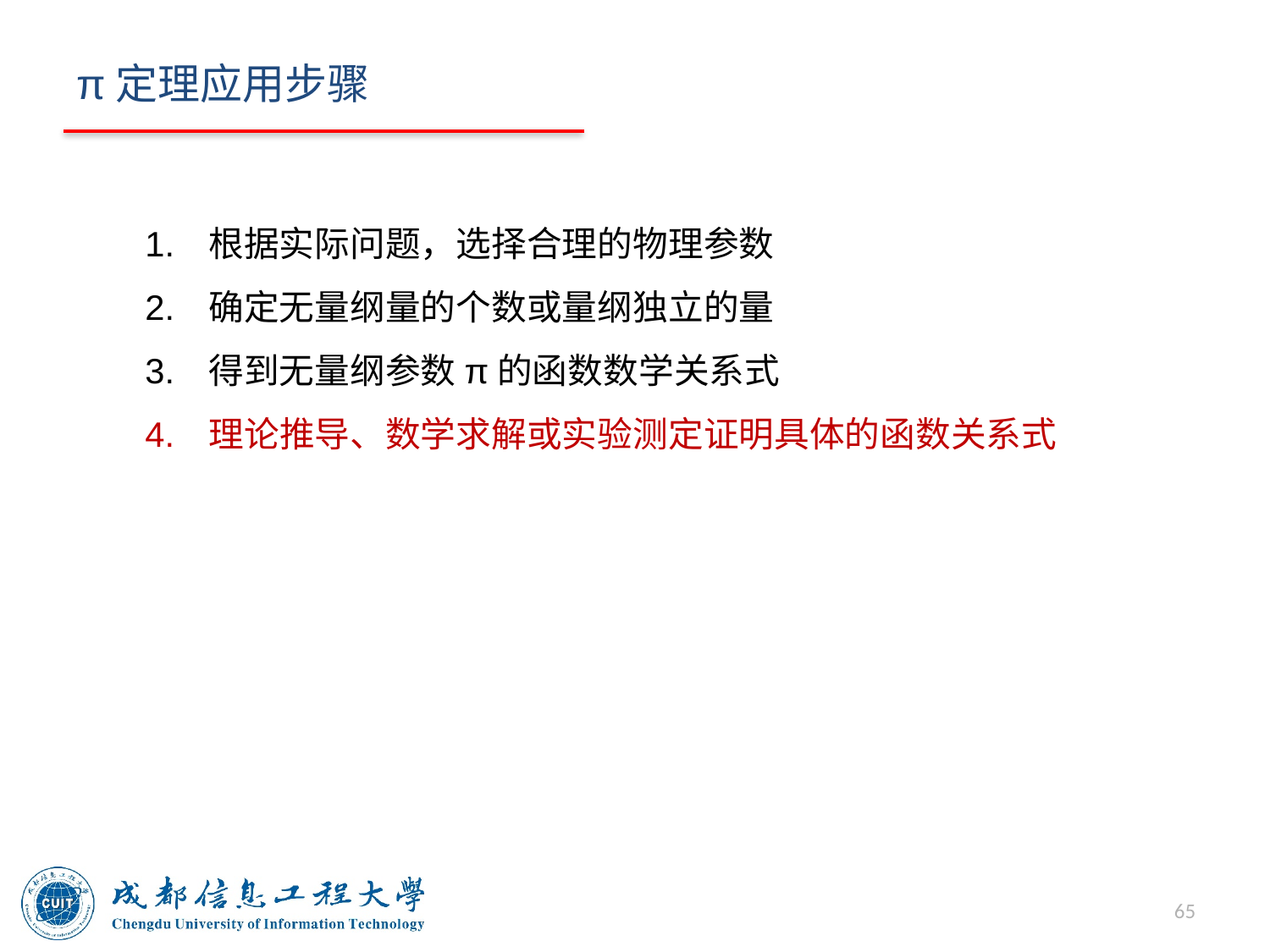

# π定理应用步骤
根据实际问题，选择合理的物理参数
确定无量纲量的个数或量纲独立的量
得到无量纲参数π的函数数学关系式
理论推导、数学求解或实验测定证明具体的函数关系式
65